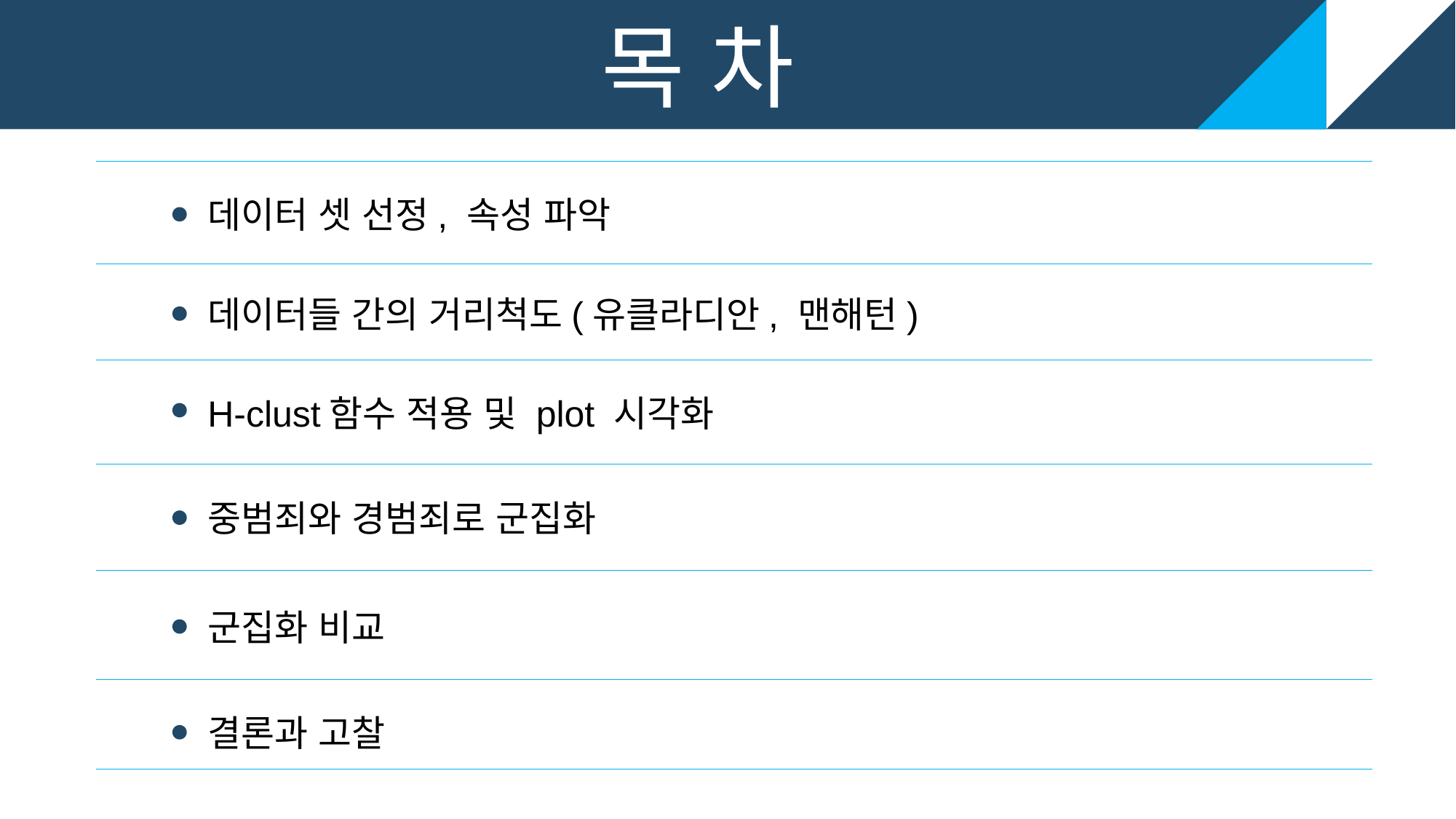

목 차
데이터 셋 선정, 속성 파악

데이터들 간의 거리척도(유클라디안, 맨해턴)

H-clust함수 적용 및 plot 시각화

중범죄와 경범죄로 군집화

군집화 비교

결론과 고찰